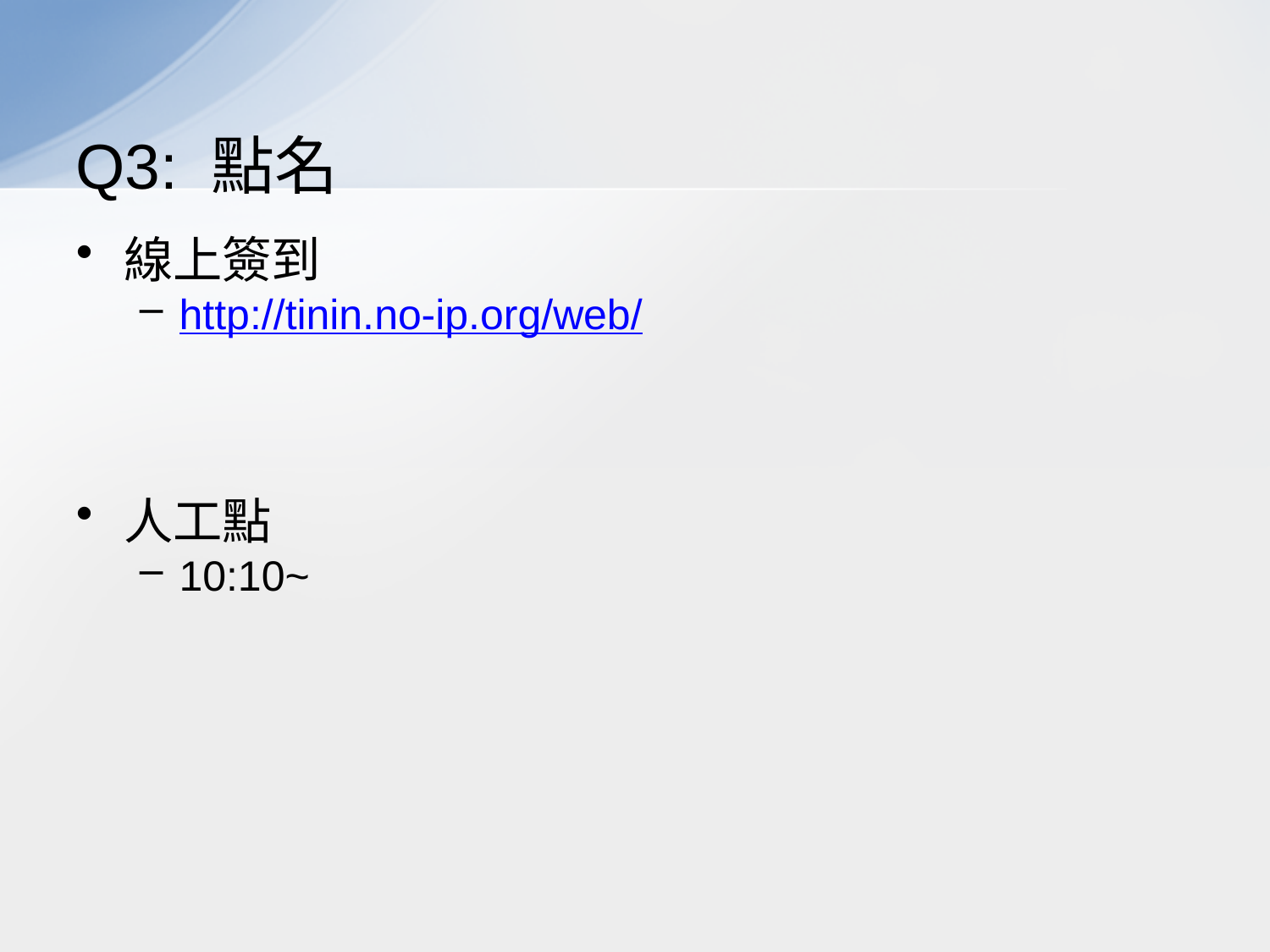

# Q3: 點名
線上簽到
http://tinin.no-ip.org/web/

人工點
10:10~